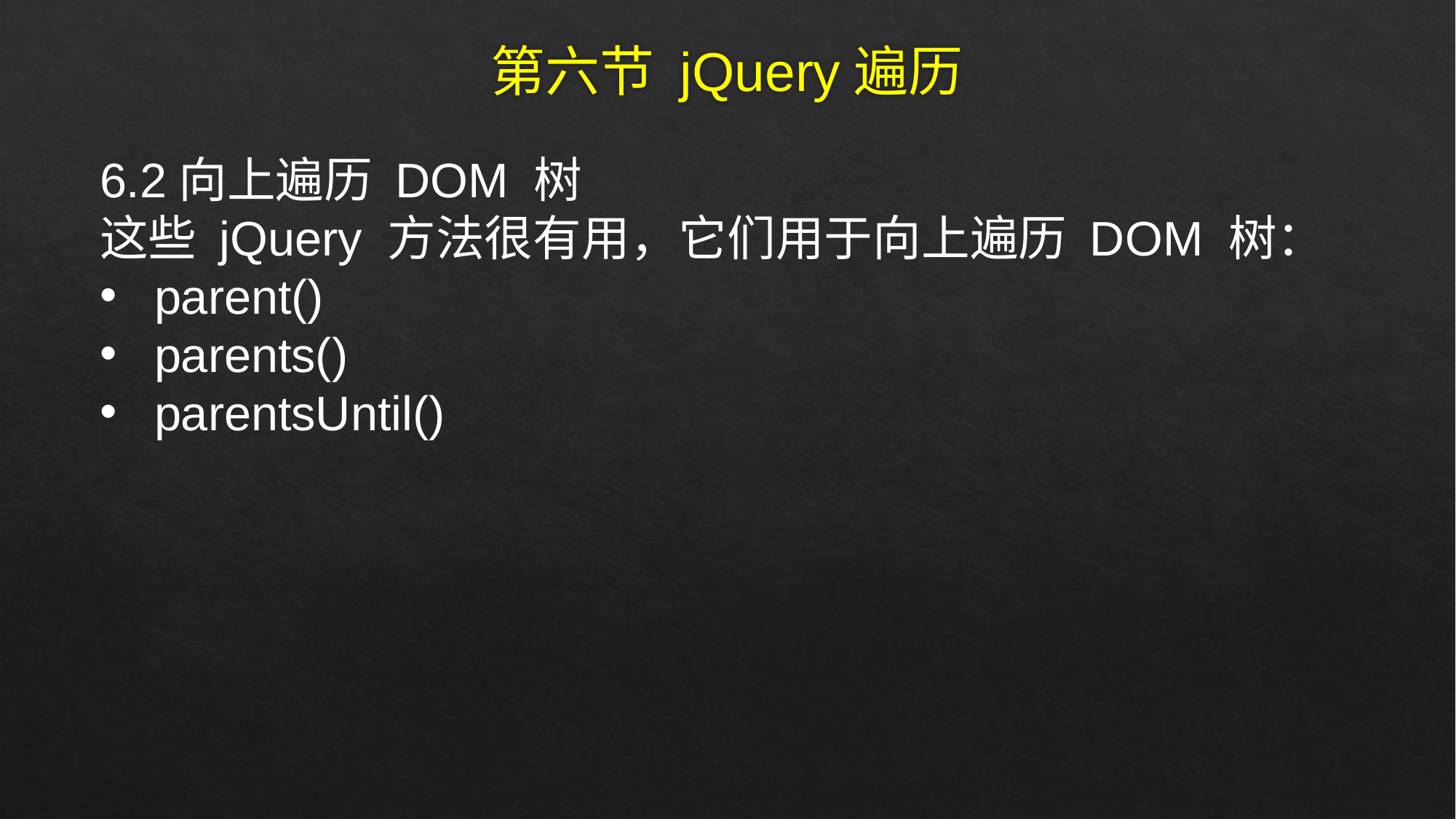

# 第六节 jQuery遍历
6.2向上遍历 DOM 树
这些 jQuery 方法很有用，它们用于向上遍历 DOM 树：
parent()
parents()
parentsUntil()